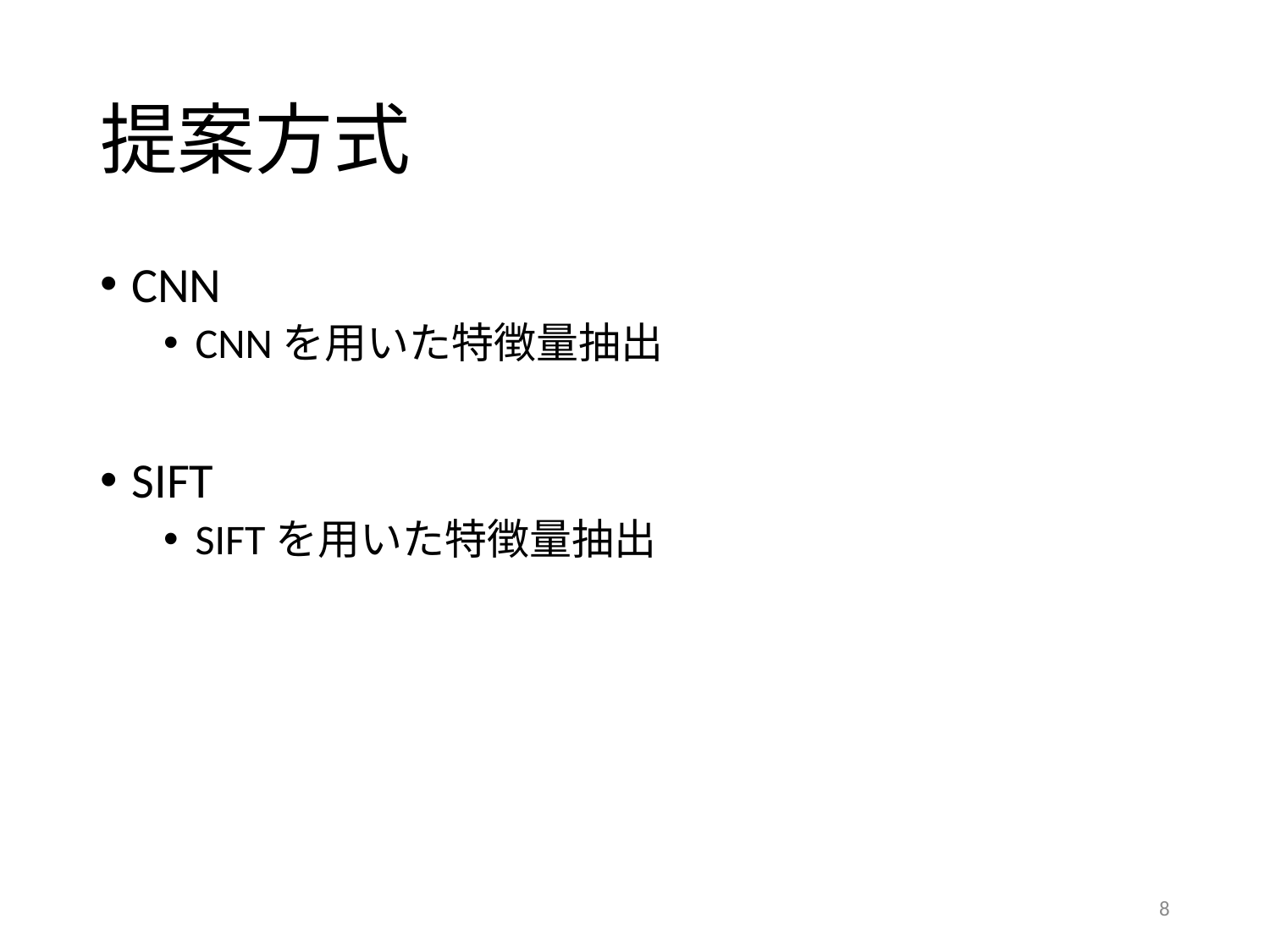

# 提案方式
CNN
CNNを用いた特徴量抽出

SIFT
SIFTを用いた特徴量抽出

8